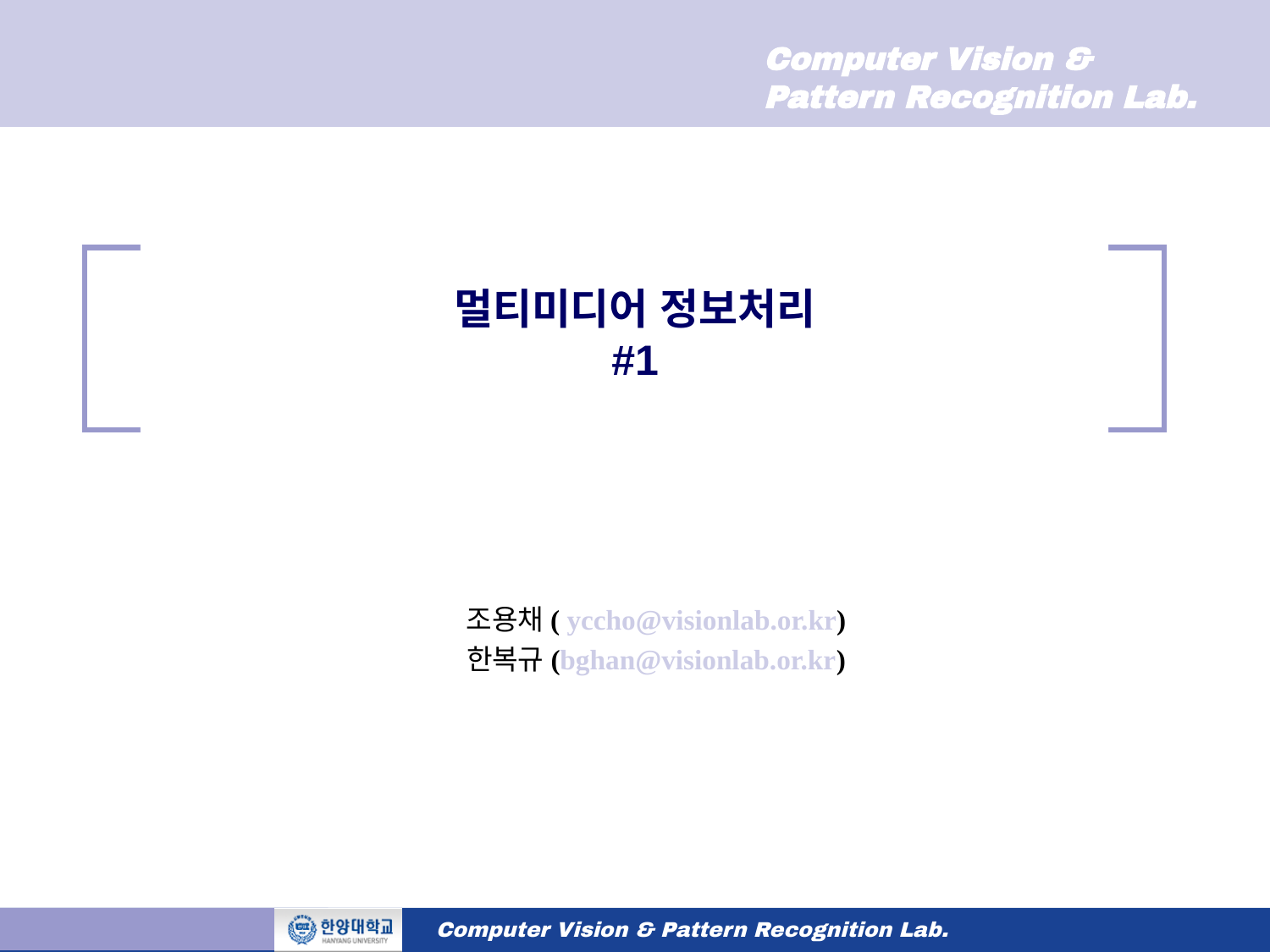

# 멀티미디어 정보처리 #1
조용채( yccho@visionlab.or.kr)
한복규(bghan@visionlab.or.kr)